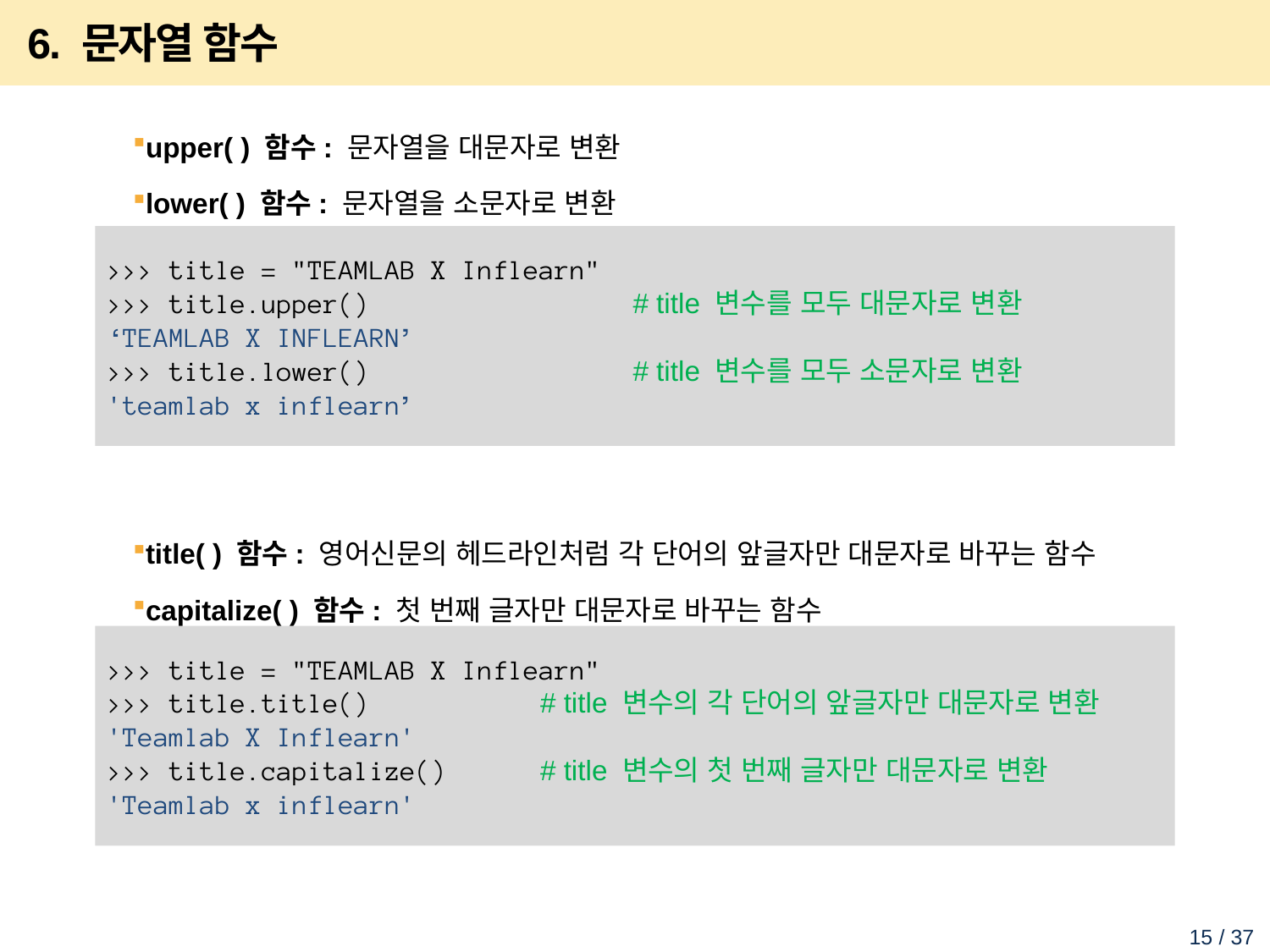

# 6. 문자열 함수
upper( ) 함수: 문자열을 대문자로 변환
lower( ) 함수: 문자열을 소문자로 변환

title( ) 함수: 영어신문의 헤드라인처럼 각 단어의 앞글자만 대문자로 바꾸는 함수
capitalize( ) 함수: 첫 번째 글자만 대문자로 바꾸는 함수

>>> title = "TEAMLAB X Inflearn"
>>> title.upper()                 # title 변수를 모두 대문자로 변환
‘TEAMLAB X INFLEARN’
>>> title.lower()                 # title 변수를 모두 소문자로 변환
'teamlab x inflearn’
>>> title = "TEAMLAB X Inflearn"
>>> title.title()           # title 변수의 각 단어의 앞글자만 대문자로 변환
'Teamlab X Inflearn'
>>> title.capitalize()      # title 변수의 첫 번째 글자만 대문자로 변환
'Teamlab x inflearn'